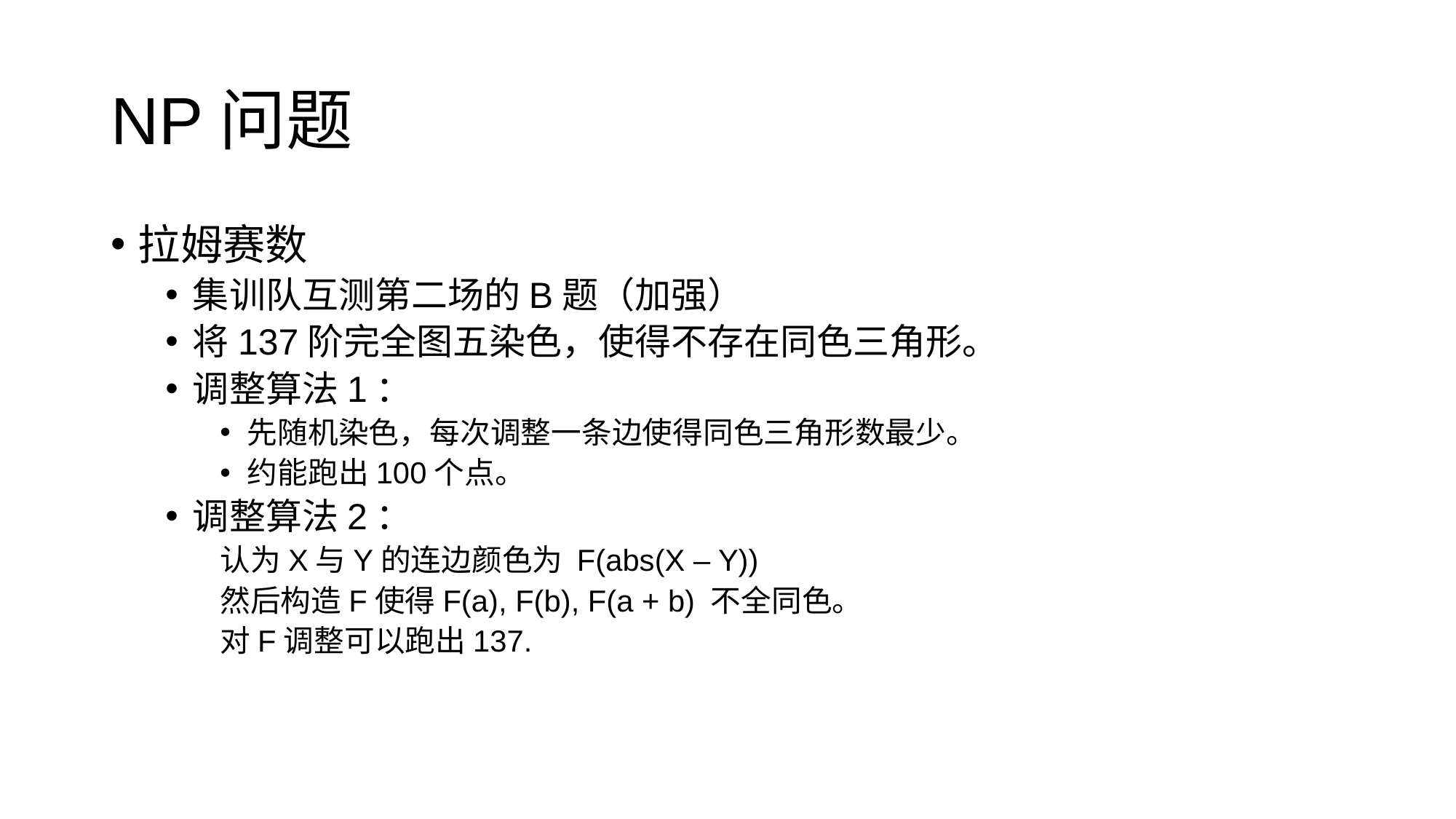

# NP问题
拉姆赛数
集训队互测第二场的B题（加强）
将137阶完全图五染色，使得不存在同色三角形。
调整算法1：
先随机染色，每次调整一条边使得同色三角形数最少。
约能跑出100个点。
调整算法2：
认为X与Y的连边颜色为 F(abs(X – Y))
然后构造F使得F(a), F(b), F(a + b) 不全同色。
对F调整可以跑出137.